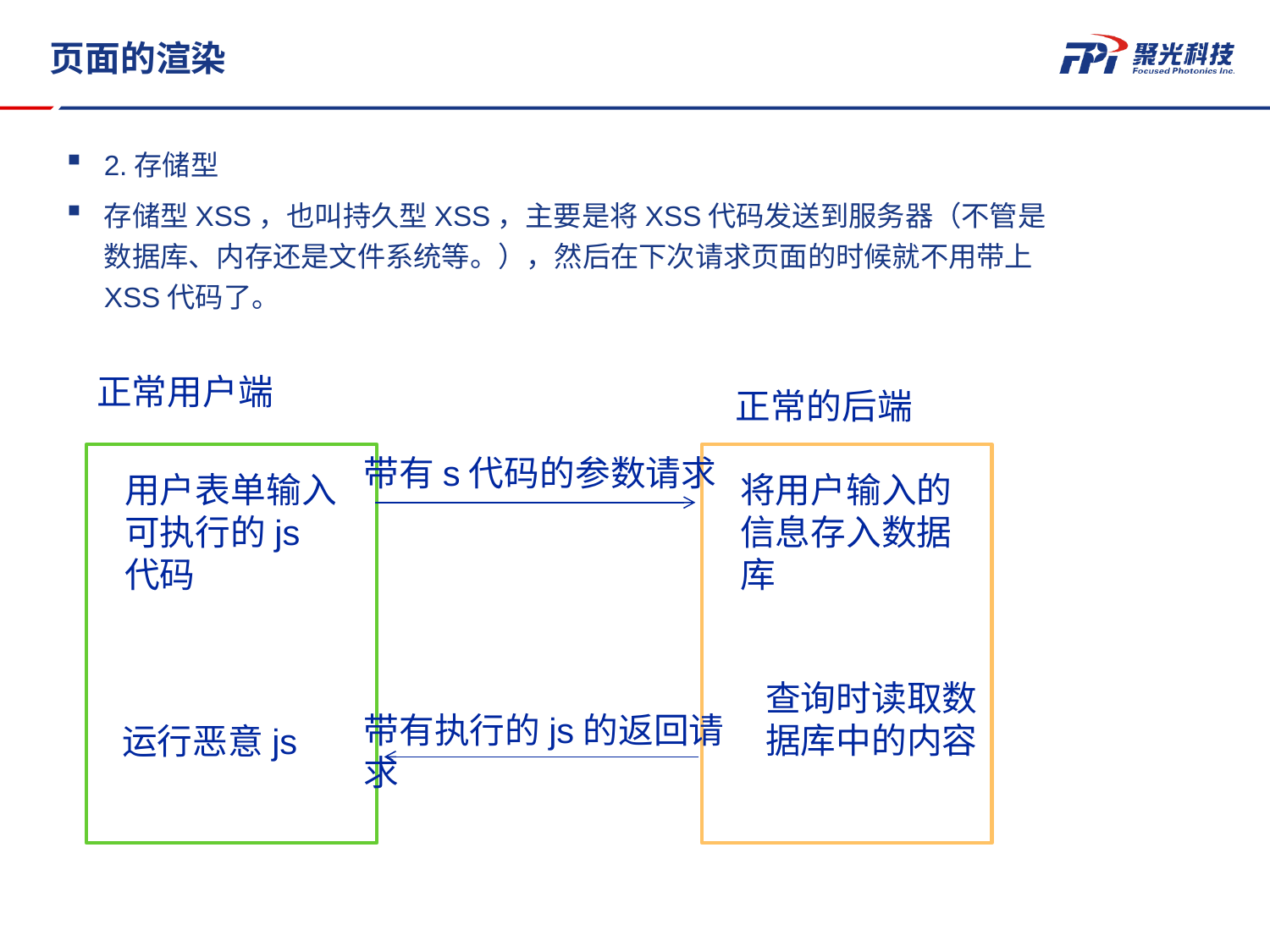

# 页面的渲染
2.存储型
存储型XSS，也叫持久型XSS，主要是将XSS代码发送到服务器（不管是数据库、内存还是文件系统等。），然后在下次请求页面的时候就不用带上XSS代码了。
  正常用户端
  正常的后端

带有s代码的参数请求

用户表单输入可执行的js代码
将用户输入的信息存入数据库
查询时读取数据库中的内容
带有执行的js的返回请求
运行恶意js
17